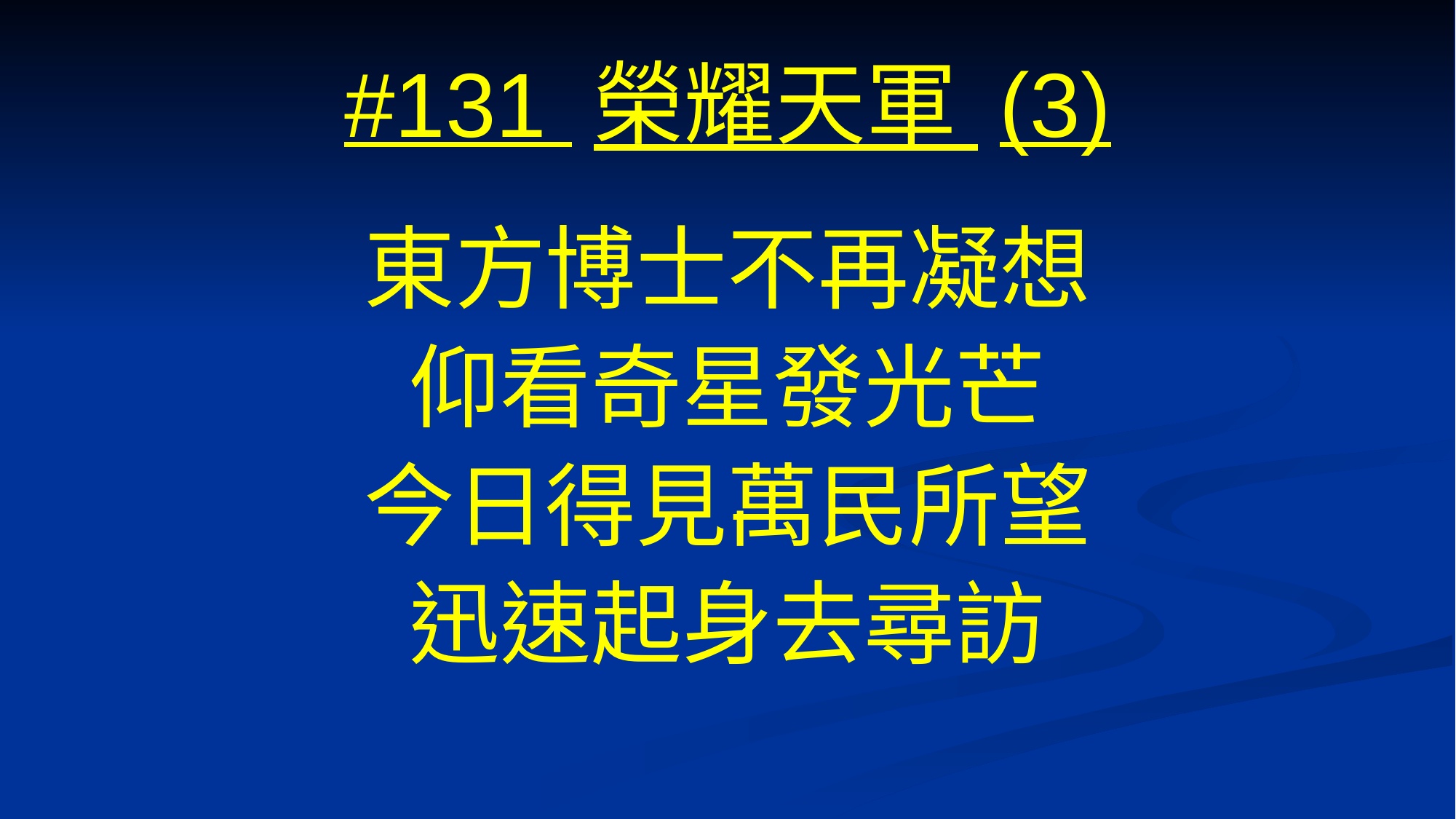

# #131 榮耀天軍 (3)
東方博士不再凝想
仰看奇星發光芒
今日得見萬民所望
迅速起身去尋訪